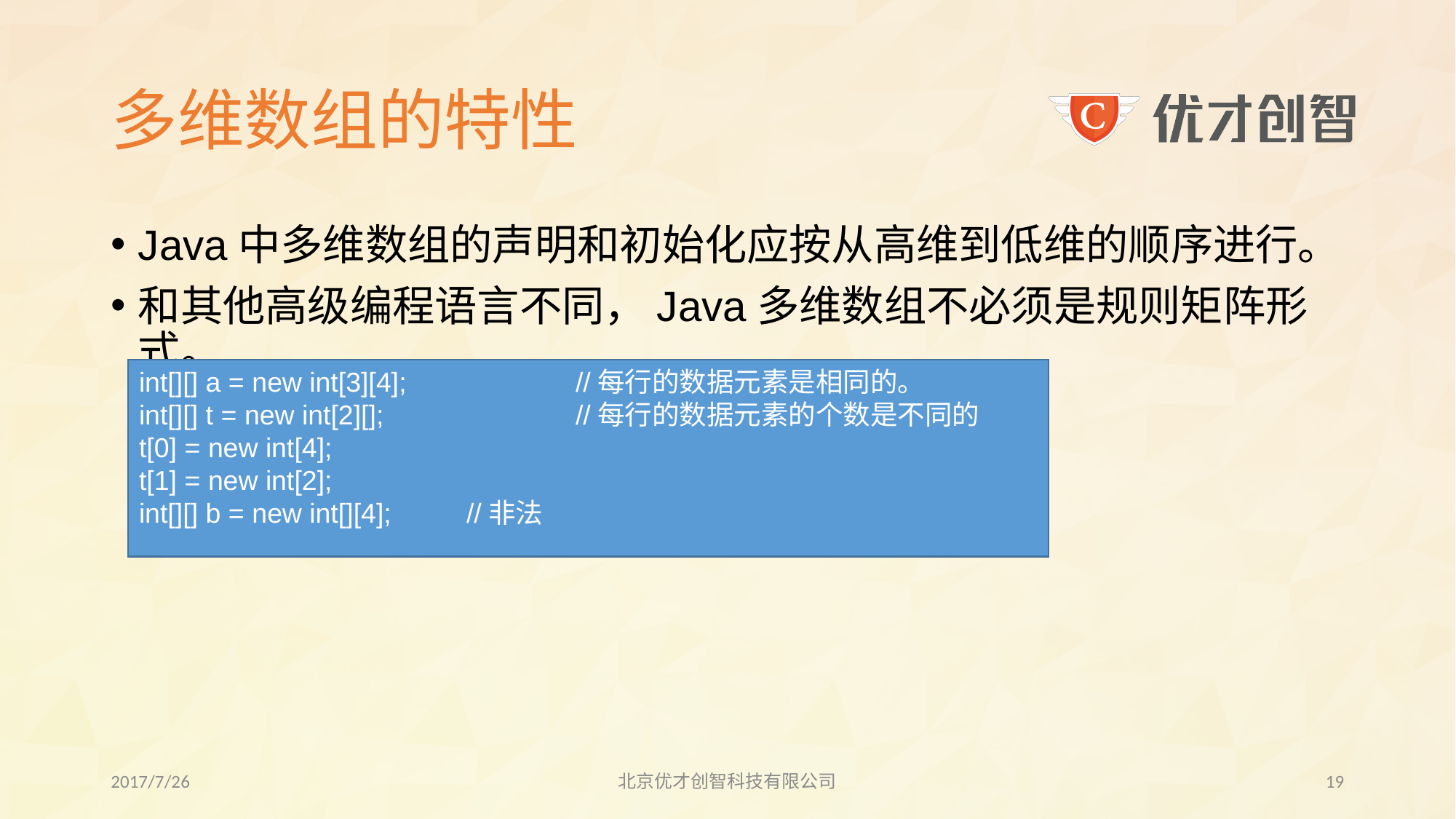

# 多维数组的特性
Java中多维数组的声明和初始化应按从高维到低维的顺序进行。
和其他高级编程语言不同，Java多维数组不必须是规则矩阵形式。
int[][] a = new int[3][4];		//每行的数据元素是相同的。
int[][] t = new int[2][];  		//每行的数据元素的个数是不同的
t[0] = new int[4];
t[1] = new int[2];
int[][] b = new int[][4];       	//非法
2017/7/26
北京优才创智科技有限公司
19